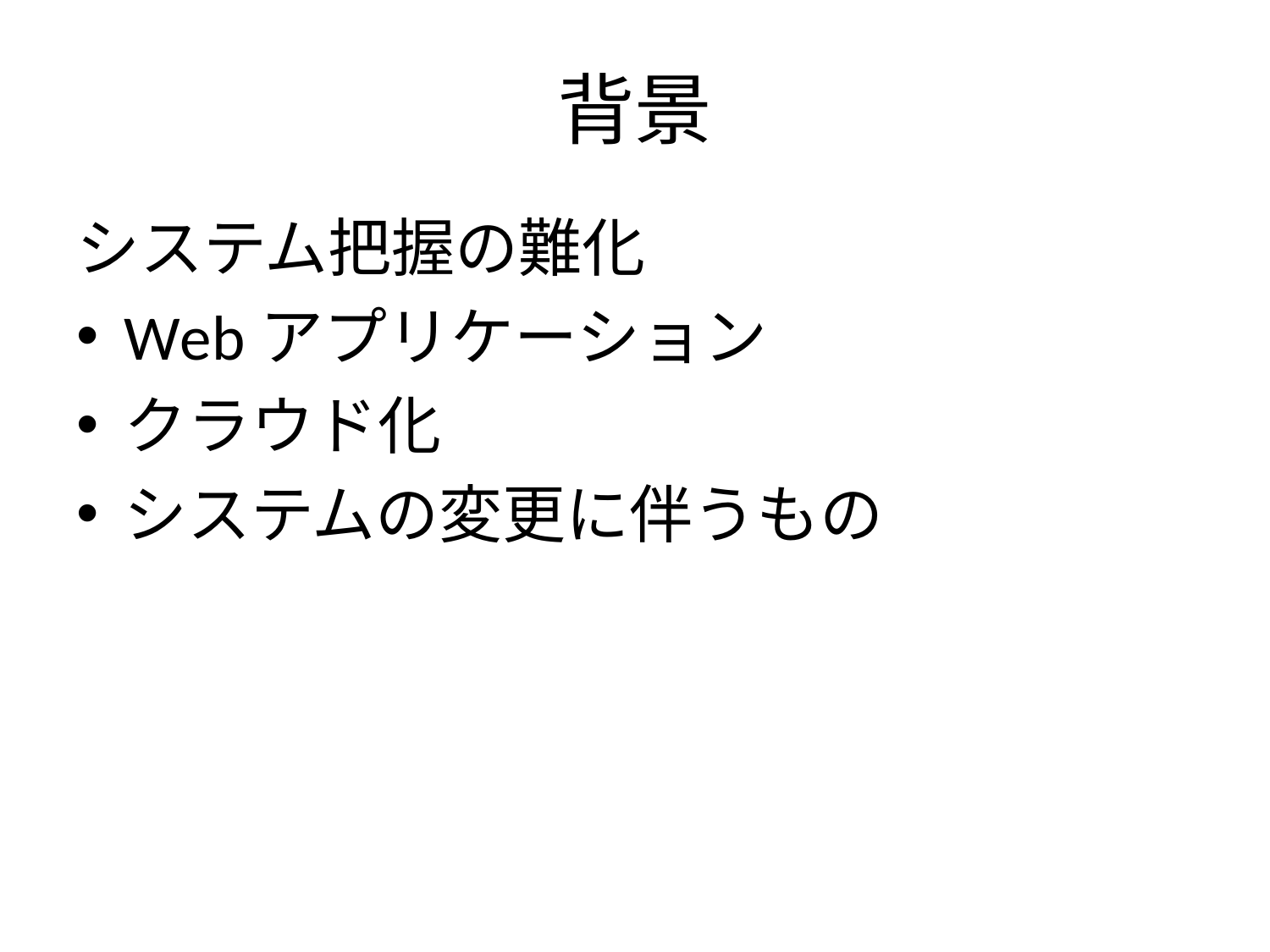

# 背景
システム把握の難化
Webアプリケーション
クラウド化
システムの変更に伴うもの